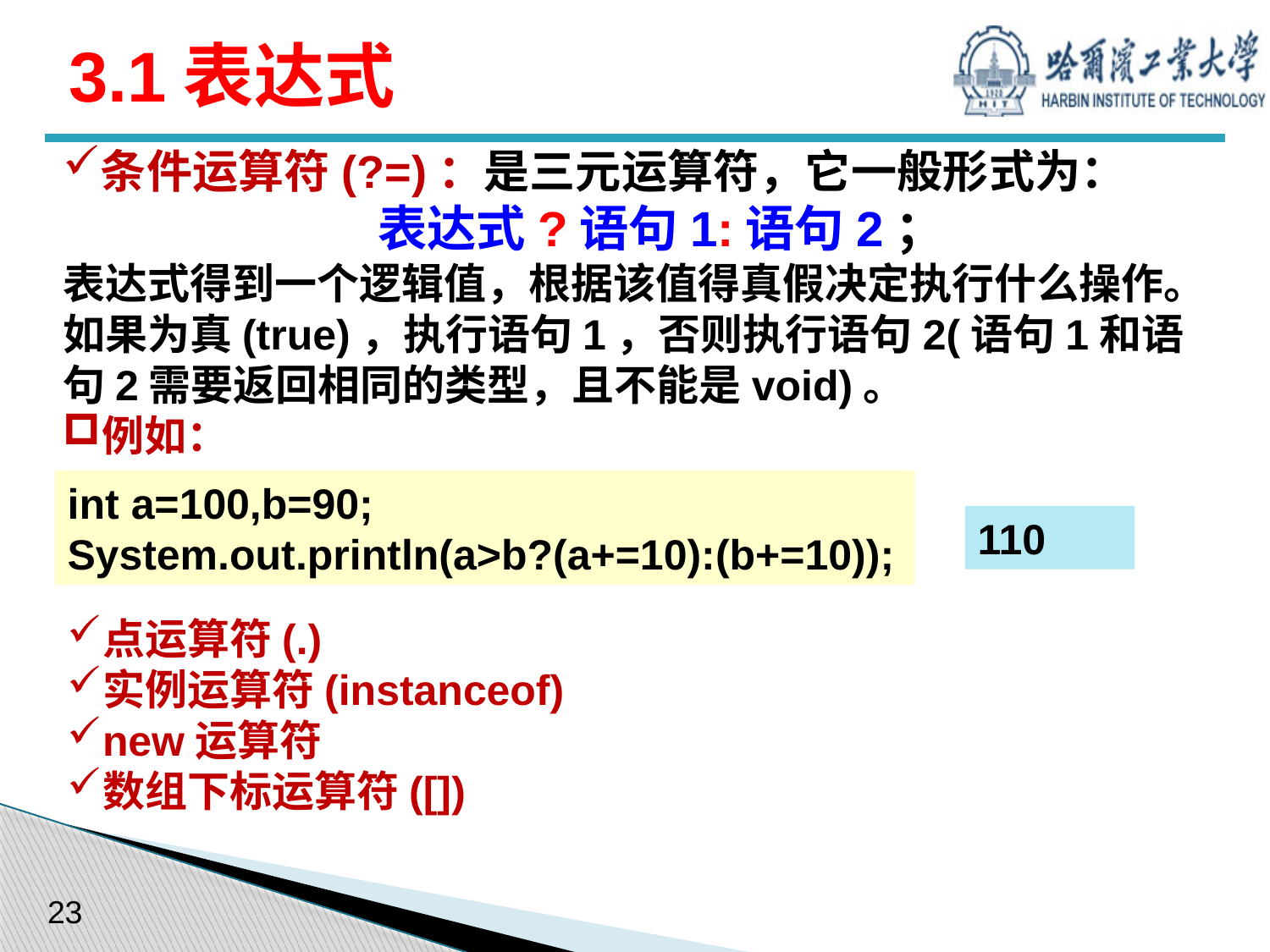

# 3.1表达式
条件运算符(?=)：是三元运算符，它一般形式为：
                                表达式?语句1:语句2；
表达式得到一个逻辑值，根据该值得真假决定执行什么操作。如果为真(true)，执行语句1，否则执行语句2(语句1和语句2需要返回相同的类型，且不能是void)。
例如：
int a=100,b=90;
System.out.println(a>b?(a+=10):(b+=10));
110
点运算符(.)
实例运算符(instanceof)
new运算符
数组下标运算符([])